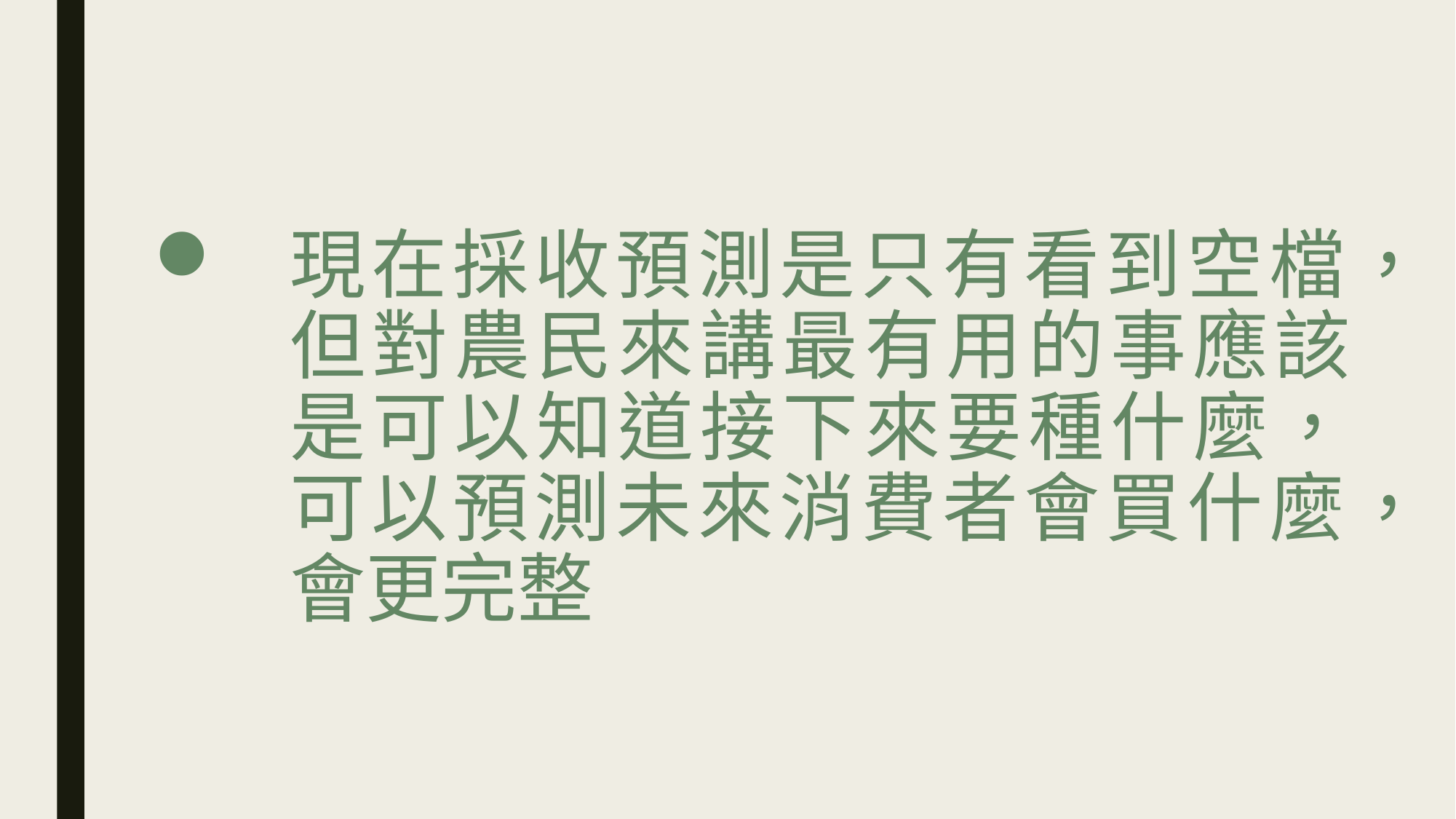

現在採收預測是只有看到空檔，但對農民來講最有用的事應該是可以知道接下來要種什麼，可以預測未來消費者會買什麼，會更完整